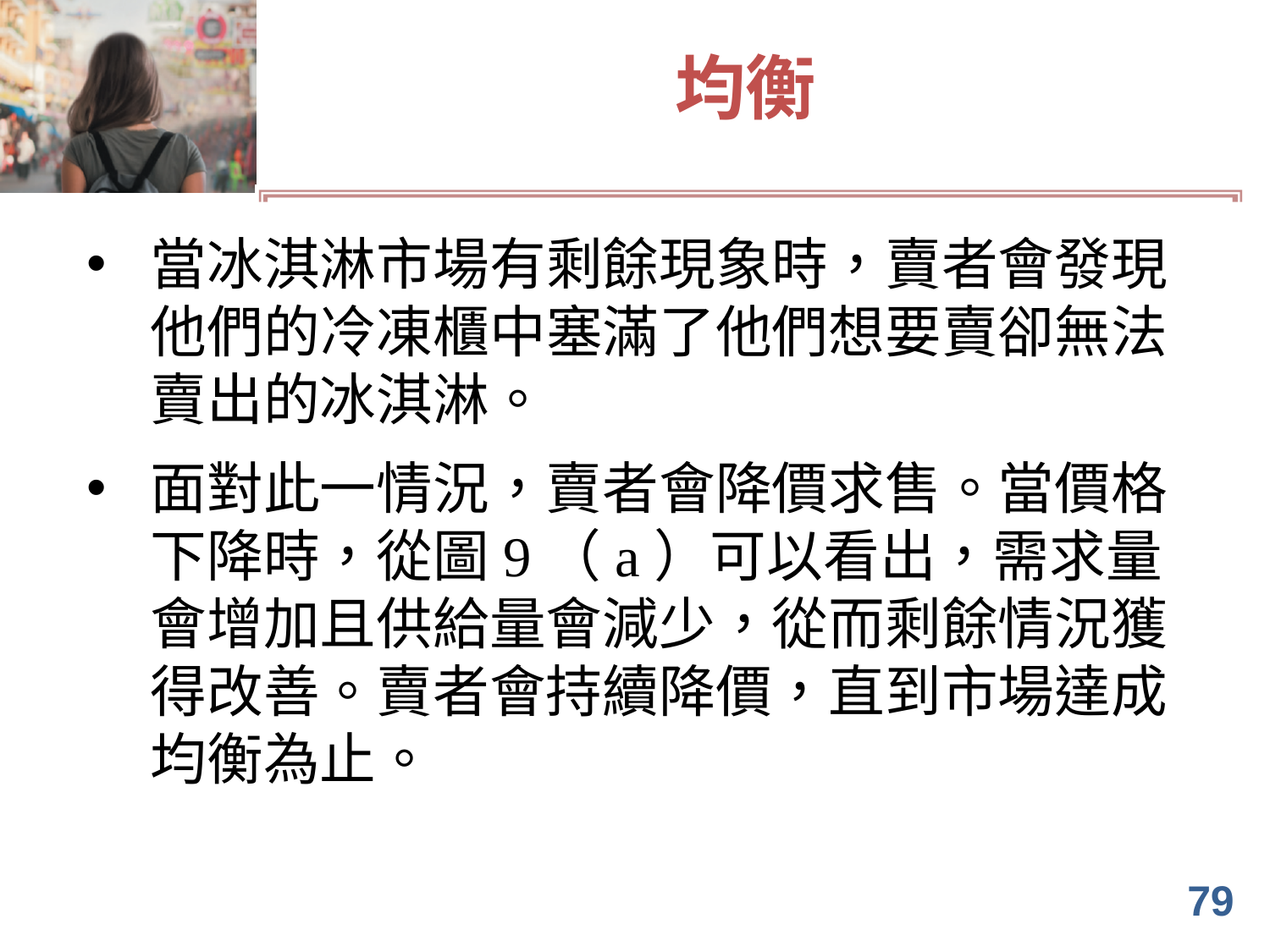

# 均衡
當冰淇淋市場有剩餘現象時，賣者會發現他們的冷凍櫃中塞滿了他們想要賣卻無法賣出的冰淇淋。
面對此一情況，賣者會降價求售。當價格下降時，從圖9（a）可以看出，需求量會增加且供給量會減少，從而剩餘情況獲得改善。賣者會持續降價，直到市場達成均衡為止。
79